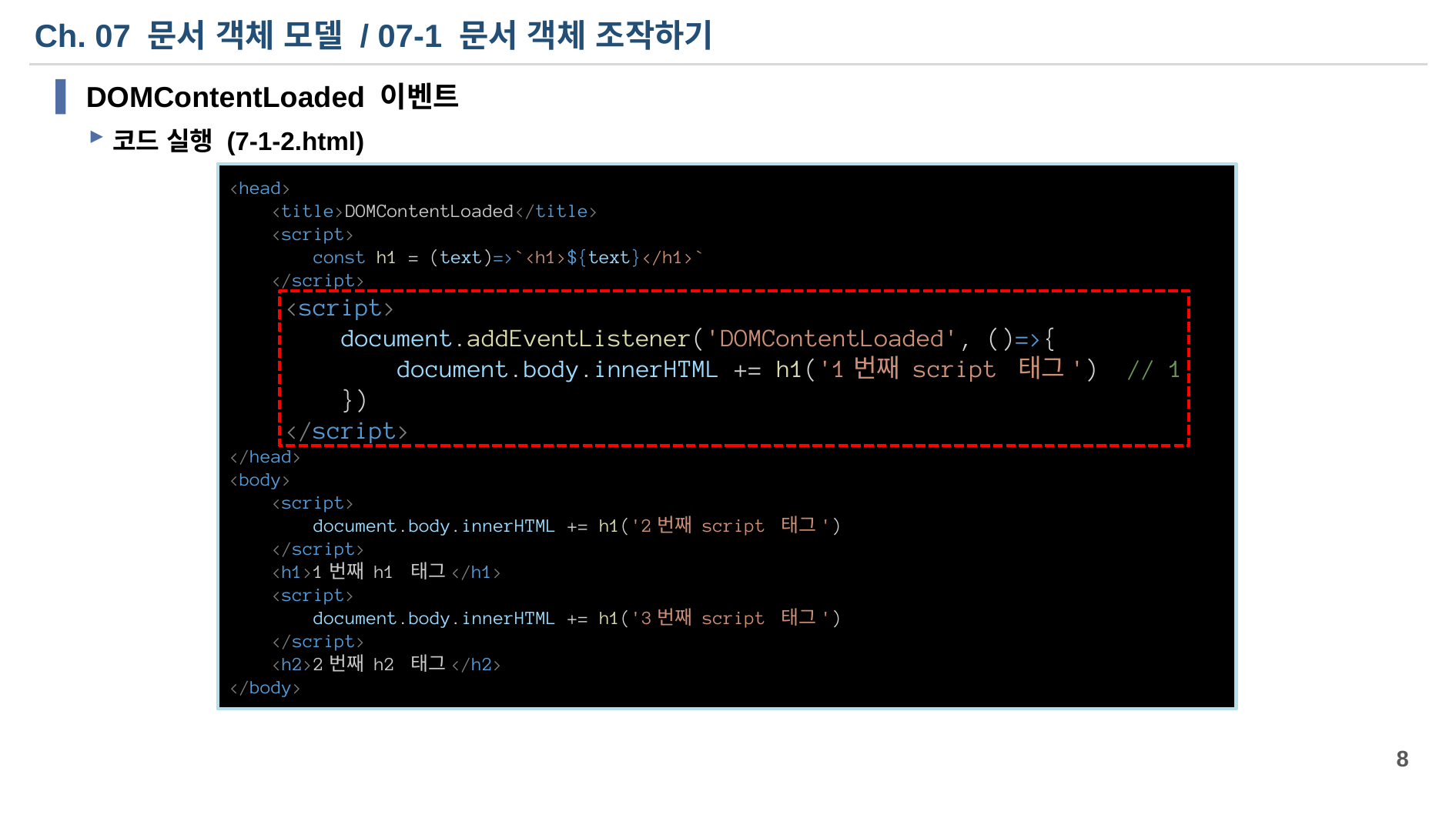

# Ch. 07 문서 객체 모델 / 07-1 문서 객체 조작하기
DOMContentLoaded 이벤트
코드 실행 (7-1-2.html)

<head>
    <title>DOMContentLoaded</title>
    <script>
        const h1 = (text)=>`<h1>${text}</h1>`
    </script>
    <script>
        document.addEventListener('DOMContentLoaded', ()=>{
            document.body.innerHTML += h1('1번째 script 태그')  // 1
        })
    </script>
</head>
<body>
    <script>
        document.body.innerHTML += h1('2번째 script 태그')
    </script>
    <h1>1번째 h1 태그</h1>
    <script>
        document.body.innerHTML += h1('3번째 script 태그')
    </script>
    <h2>2번째 h2 태그</h2>
</body>

8